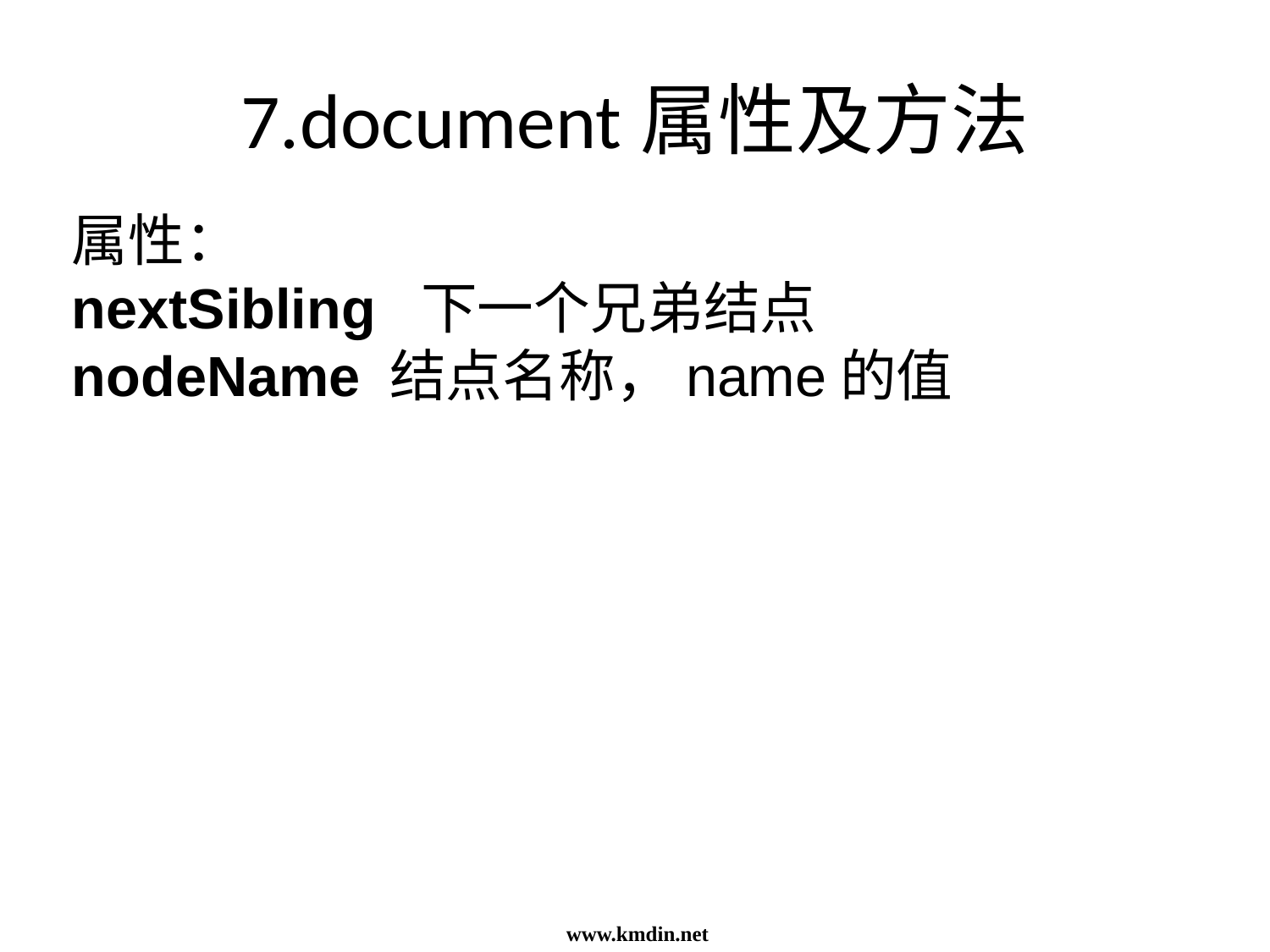

# 7.document属性及方法
属性：
nextSibling  下一个兄弟结点
nodeName 结点名称，name的值